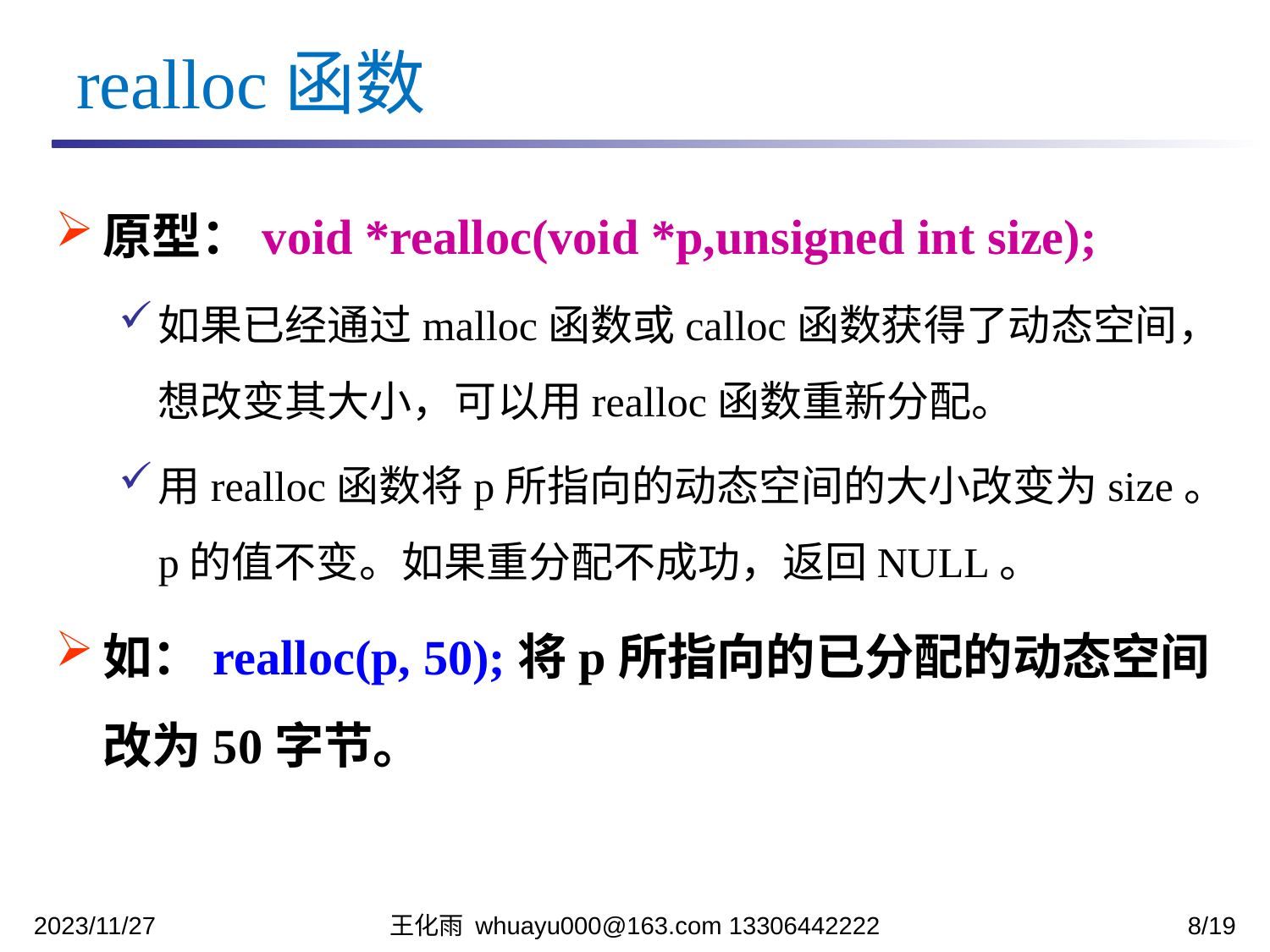

realloc函数
原型：void *realloc(void *p,unsigned int size);
如果已经通过malloc函数或calloc函数获得了动态空间，想改变其大小，可以用realloc函数重新分配。
用realloc函数将p所指向的动态空间的大小改变为size。p的值不变。如果重分配不成功，返回NULL。
如：realloc(p, 50);将p所指向的已分配的动态空间改为50字节。
2023/11/27
王化雨 whuayu000@163.com 13306442222
8/19